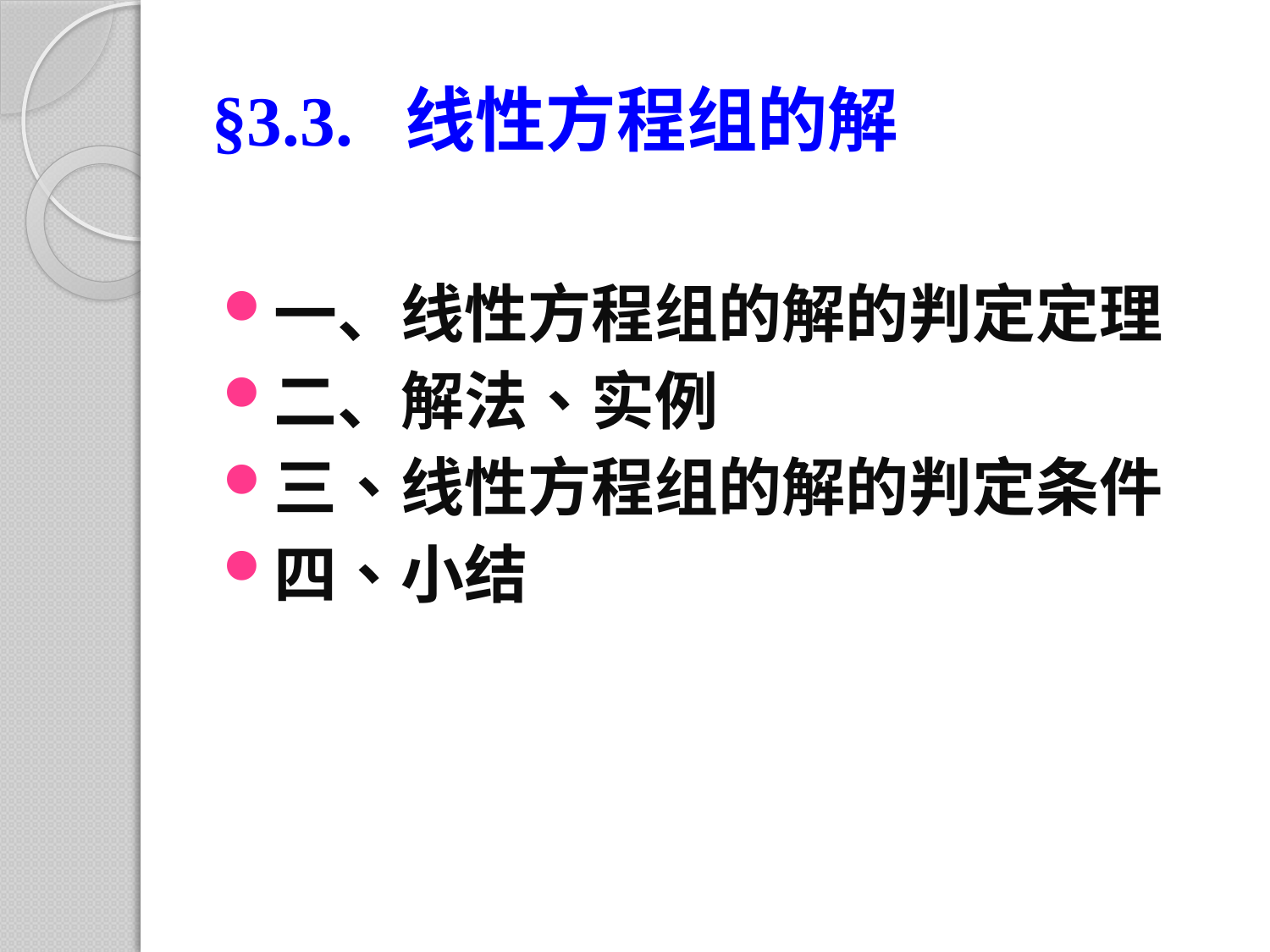

# §3.3.  线性方程组的解
一、线性方程组的解的判定定理
二、解法、实例
三、线性方程组的解的判定条件
四、小结